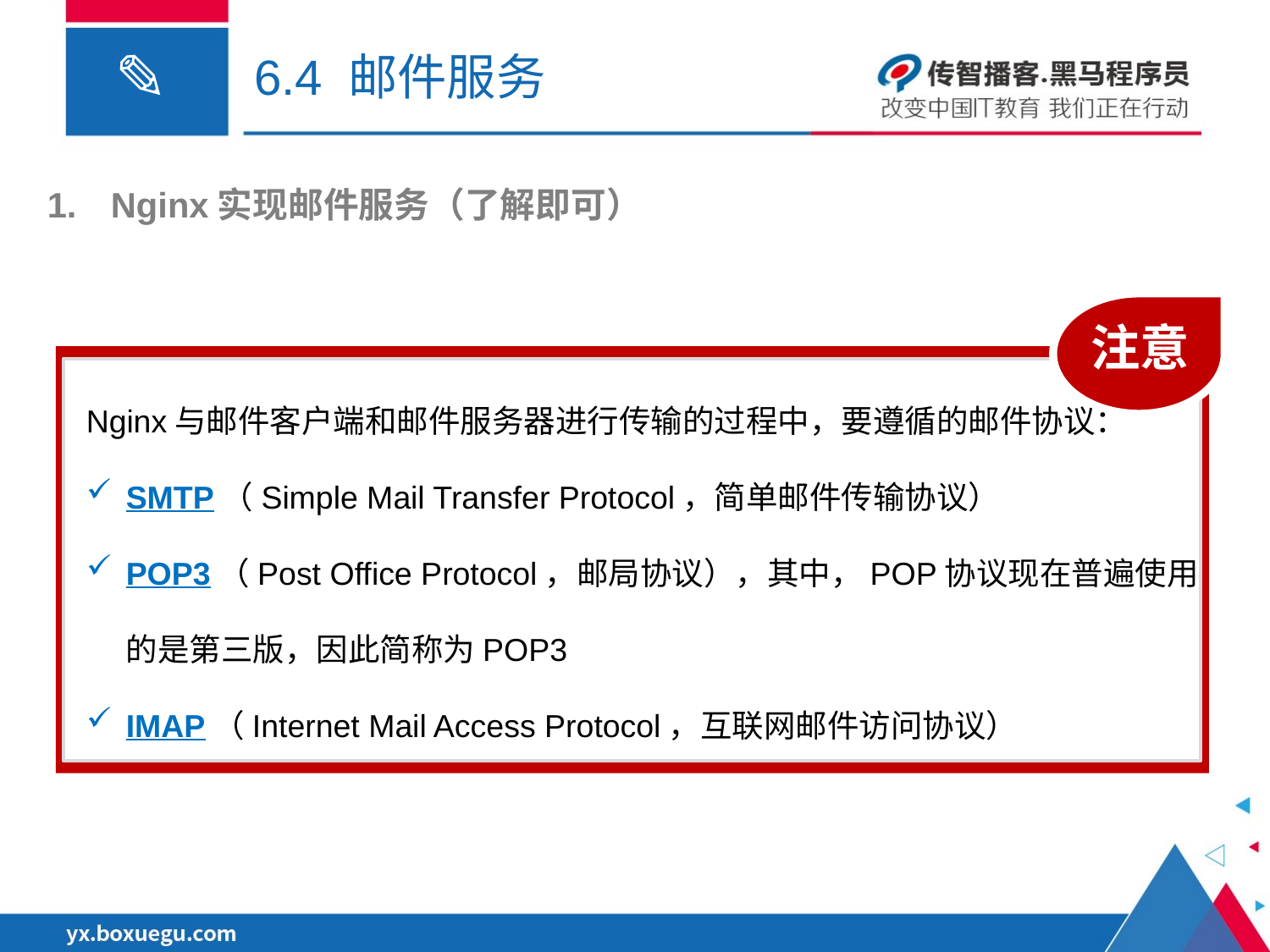

# 6.4 邮件服务
Nginx实现邮件服务（了解即可）

注意

Nginx与邮件客户端和邮件服务器进行传输的过程中，要遵循的邮件协议：
SMTP（Simple Mail Transfer Protocol，简单邮件传输协议）
POP3（Post Office Protocol，邮局协议），其中，POP协议现在普遍使用的是第三版，因此简称为POP3
IMAP（Internet Mail Access Protocol，互联网邮件访问协议）